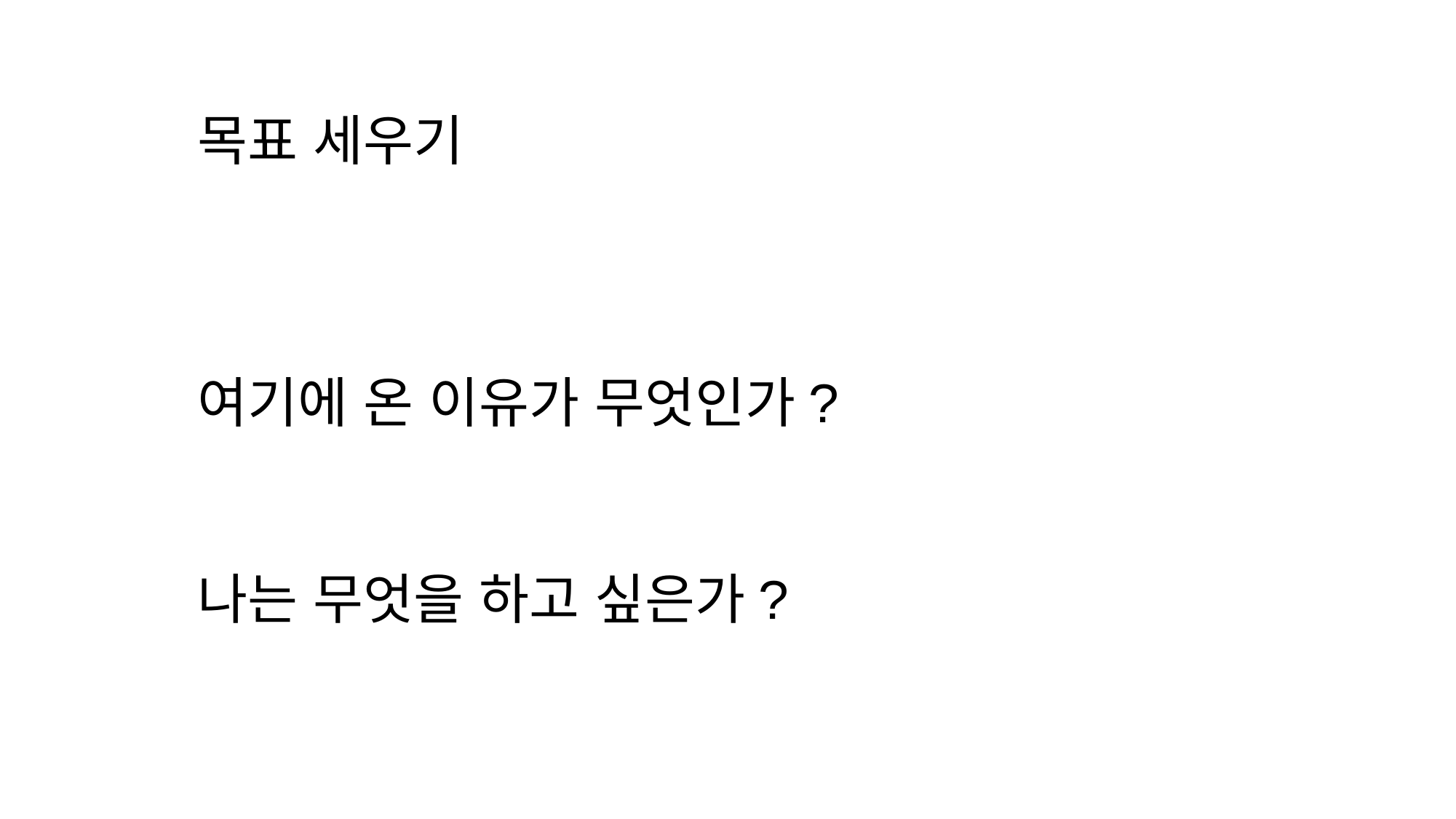

목표 세우기

여기에 온 이유가 무엇인가?

나는 무엇을 하고 싶은가?